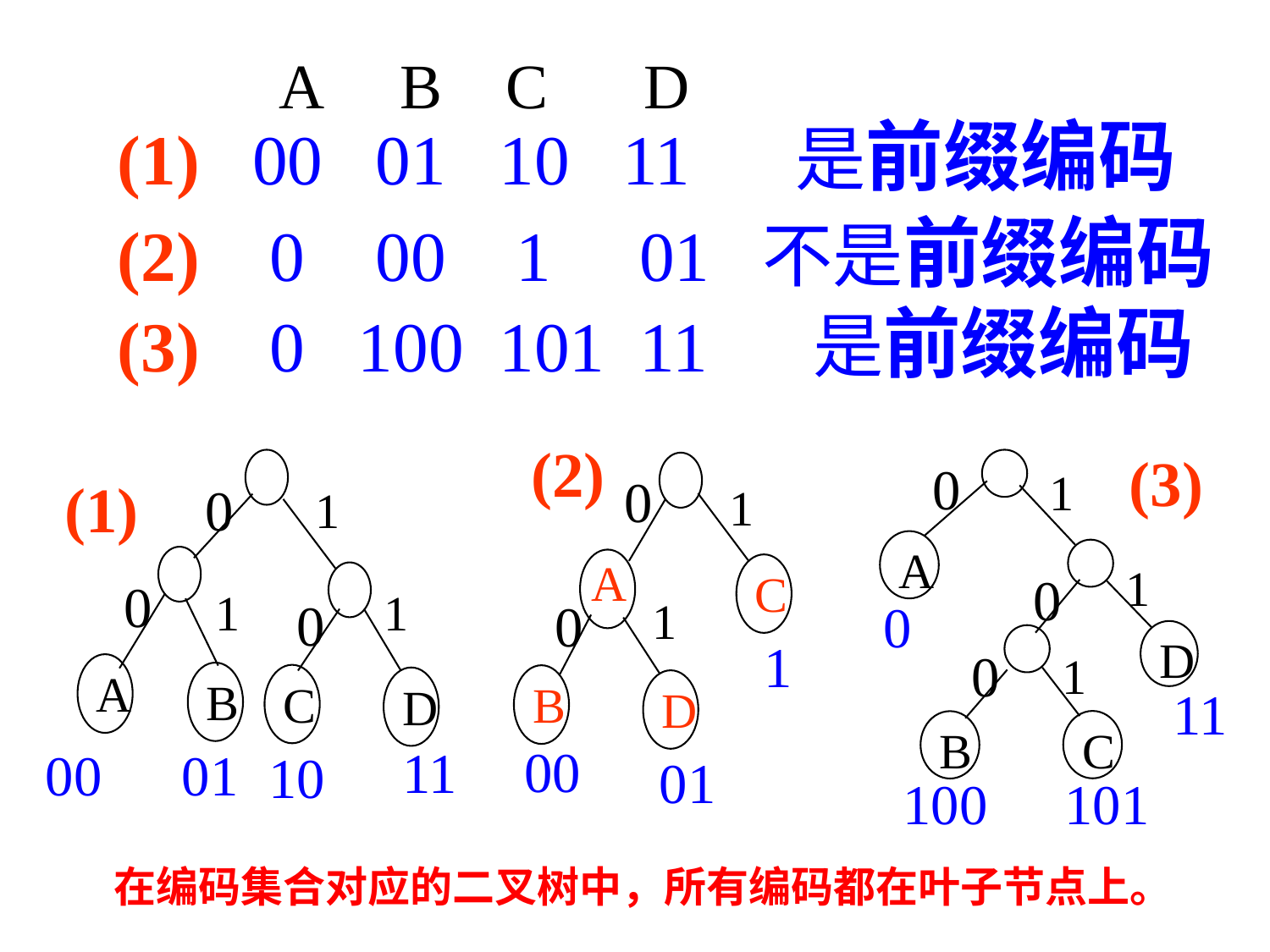

A     B    C      D
(1)   00   01   10   11     是前缀编码
(2)    0    00    1     01  不是前缀编码
(3)    0   100  101  11     是前缀编码
(2)

0
1

C
1
0

1

B

D
00
01
(3)
0

A
0

(1)
0
1

0
1
1
0

A

B

C

D
11
00
01
10

1

0

0

B
100
A
1

D
11
1

C
101
在编码集合对应的二叉树中，所有编码都在叶子节点上。